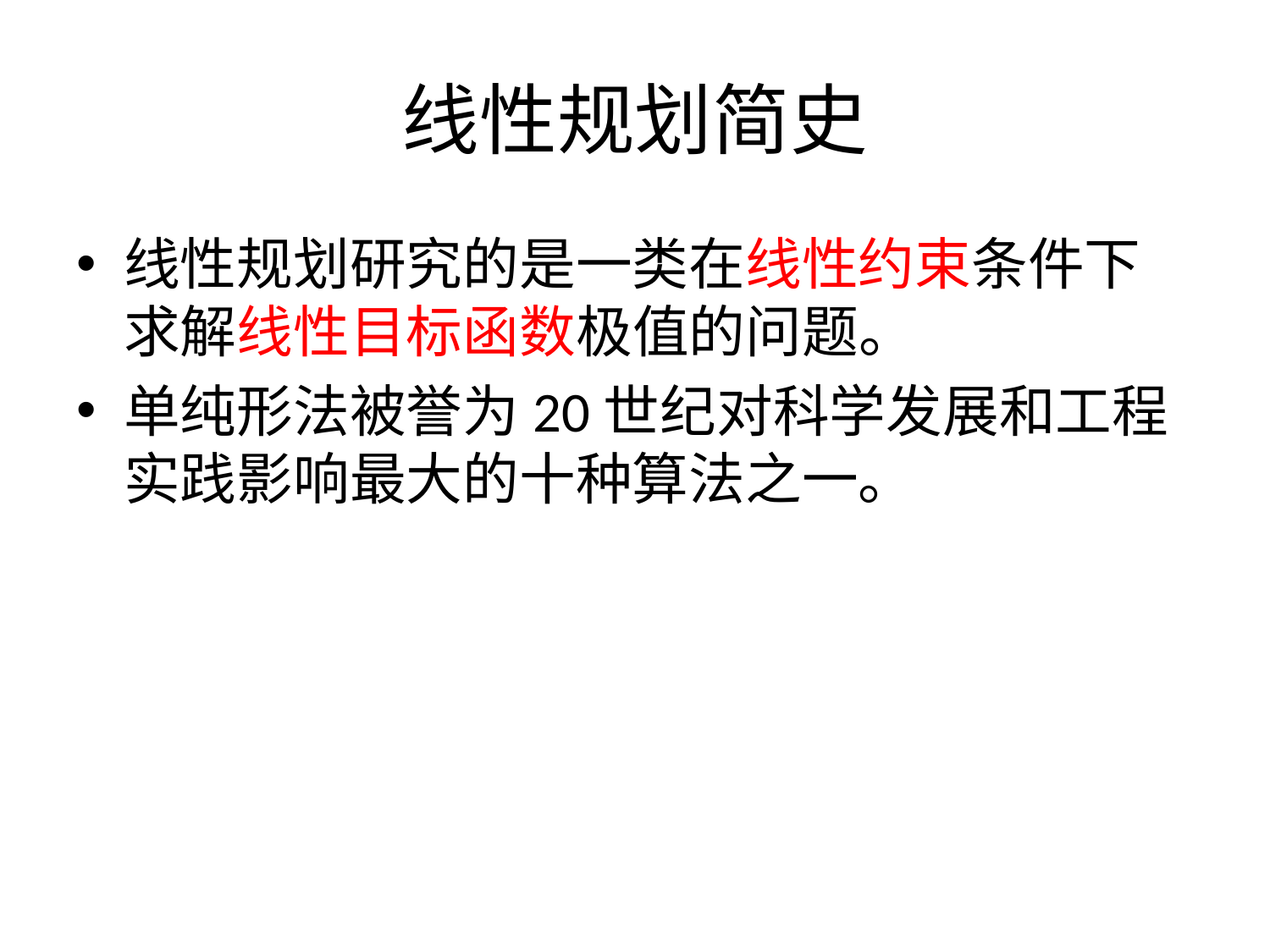

# 线性规划简史
线性规划研究的是一类在线性约束条件下求解线性目标函数极值的问题。
单纯形法被誉为20世纪对科学发展和工程实践影响最大的十种算法之一。